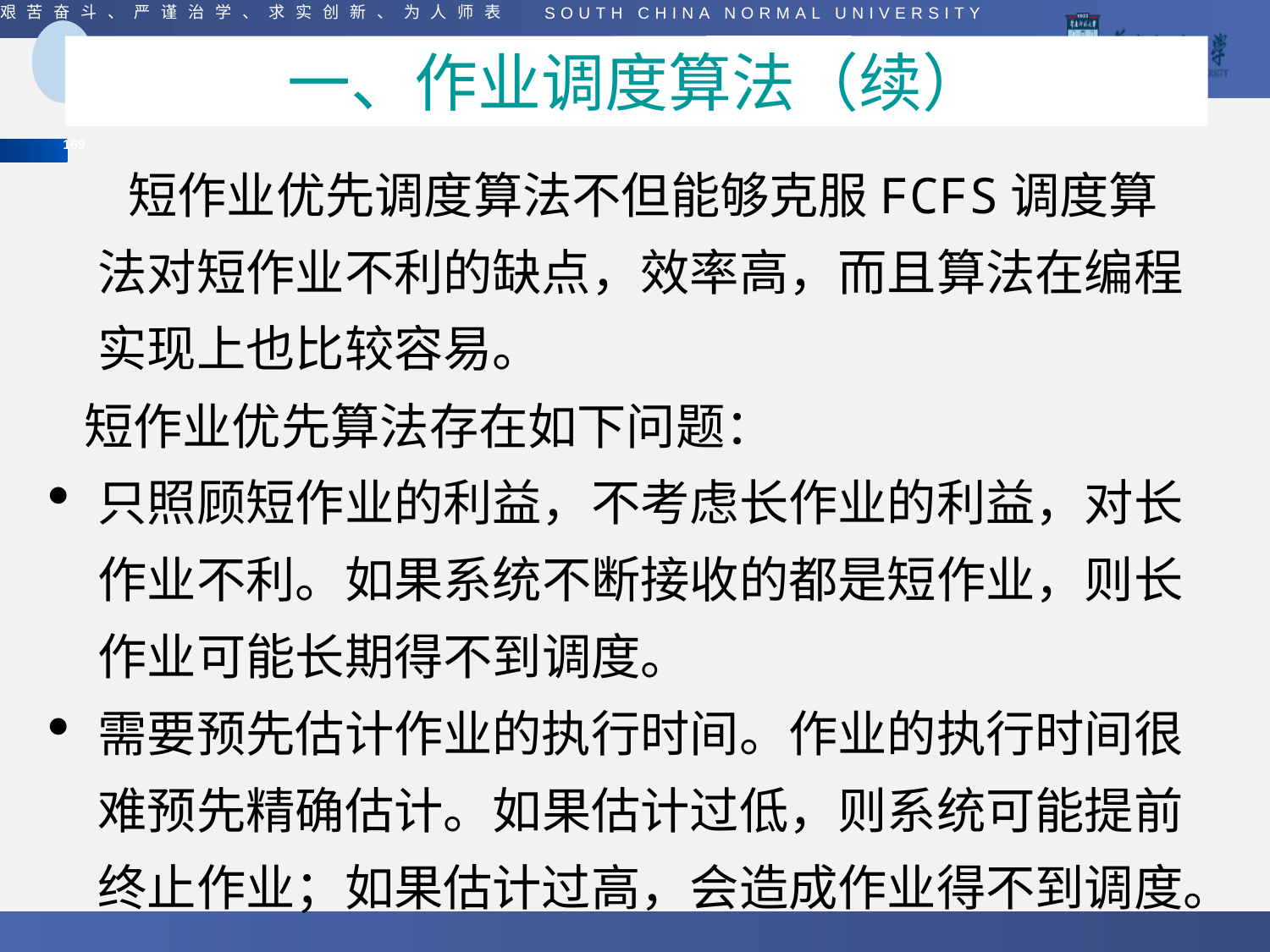

一、作业调度算法（续）
      短作业优先调度算法不但能够克服FCFS调度算法对短作业不利的缺点，效率高，而且算法在编程实现上也比较容易。
  短作业优先算法存在如下问题：
只照顾短作业的利益，不考虑长作业的利益，对长作业不利。如果系统不断接收的都是短作业，则长作业可能长期得不到调度。
需要预先估计作业的执行时间。作业的执行时间很难预先精确估计。如果估计过低，则系统可能提前终止作业；如果估计过高，会造成作业得不到调度。

169